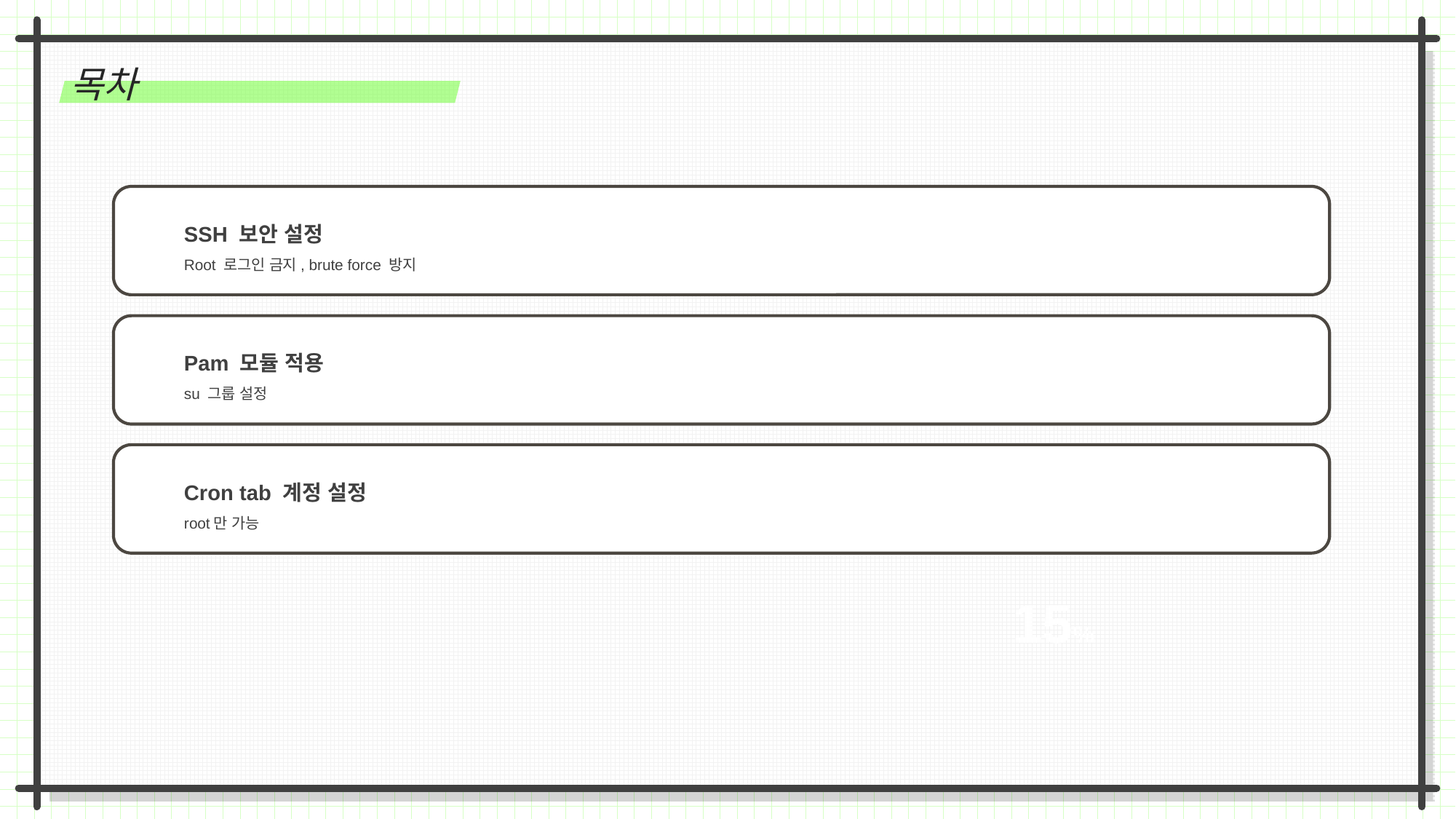

목차

SSH 보안 설정
Root 로그인 금지, brute force 방지
15%
Pam 모듈 적용
su 그룹 설정
Cron tab 계정 설정
root만 가능
15%